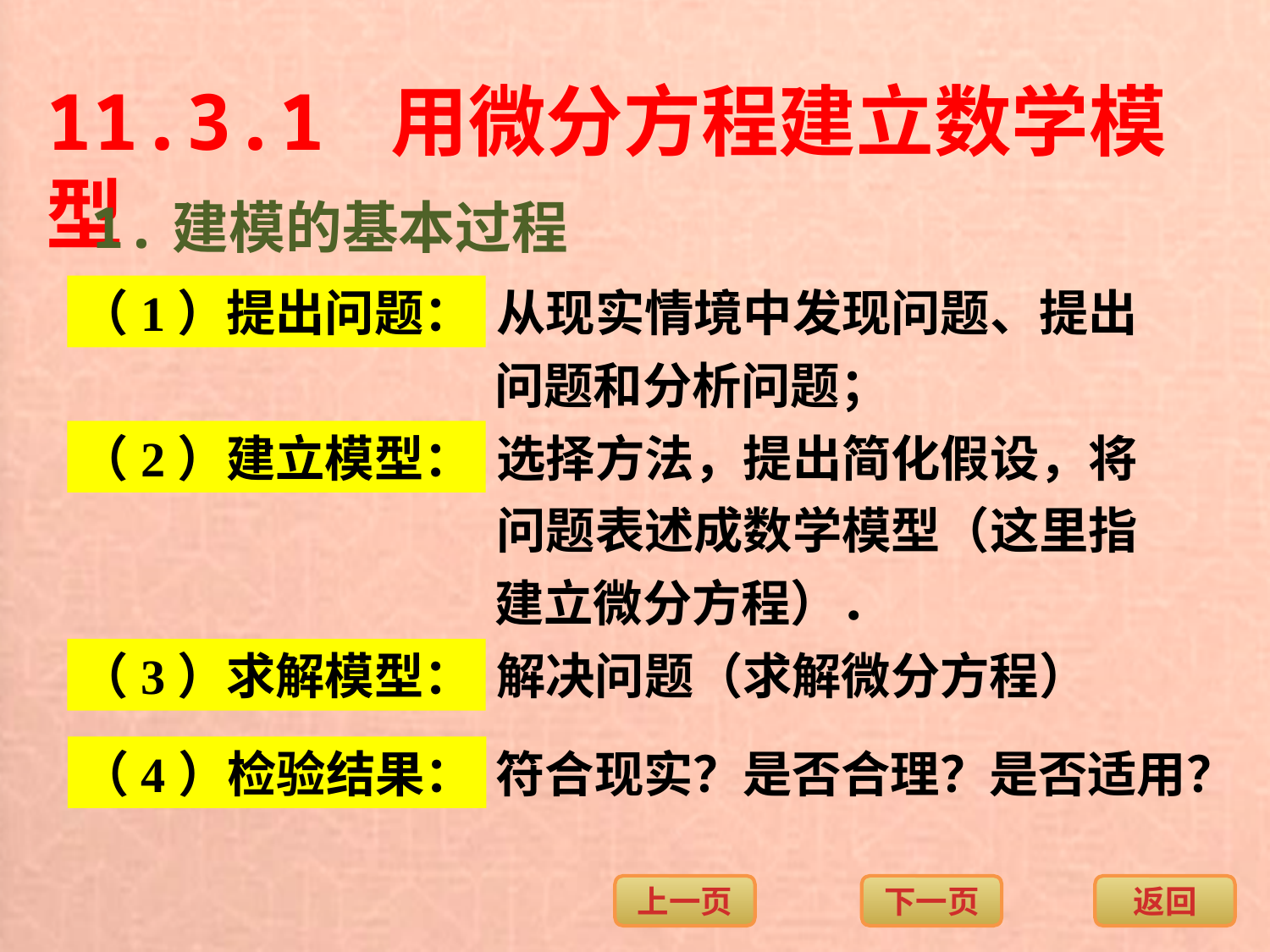

11.3.1 用微分方程建立数学模型
1.建模的基本过程
（1）提出问题：
从现实情境中发现问题、提出
问题和分析问题；
（2）建立模型：
选择方法，提出简化假设，将
问题表述成数学模型（这里指
建立微分方程）．
（3）求解模型：
解决问题（求解微分方程）
（4）检验结果：
符合现实？是否合理？是否适用？